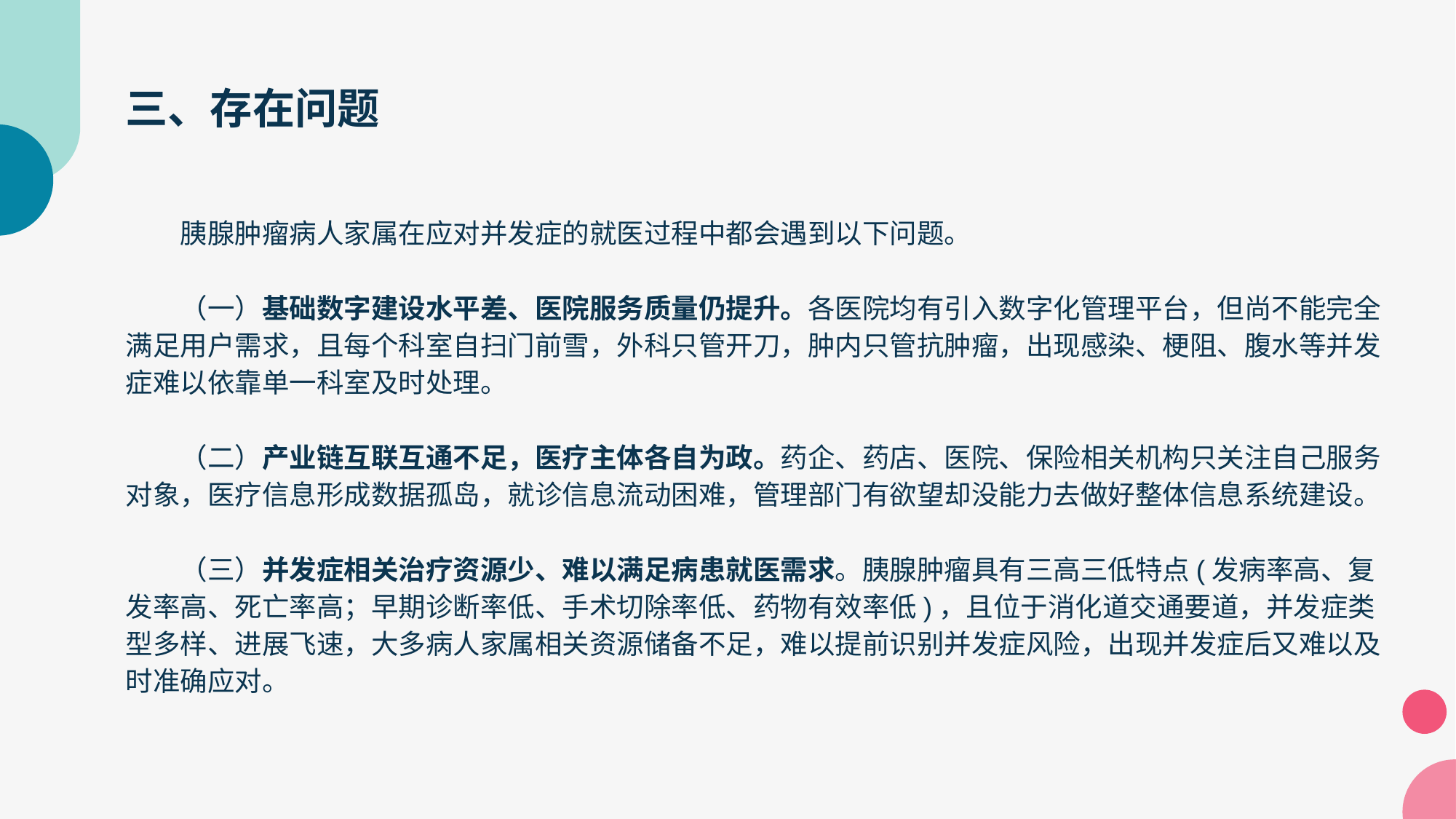

# 三、存在问题

胰腺肿瘤病人家属在应对并发症的就医过程中都会遇到以下问题。

（一）基础数字建设水平差、医院服务质量仍提升。各医院均有引入数字化管理平台，但尚不能完全满足用户需求，且每个科室自扫门前雪，外科只管开刀，肿内只管抗肿瘤，出现感染、梗阻、腹水等并发症难以依靠单一科室及时处理。

（二）产业链互联互通不足，医疗主体各自为政。药企、药店、医院、保险相关机构只关注自己服务对象，医疗信息形成数据孤岛，就诊信息流动困难，管理部门有欲望却没能力去做好整体信息系统建设。

（三）并发症相关治疗资源少、难以满足病患就医需求。胰腺肿瘤具有三高三低特点(发病率高、复发率高、死亡率高；早期诊断率低、手术切除率低、药物有效率低)，且位于消化道交通要道，并发症类型多样、进展飞速，大多病人家属相关资源储备不足，难以提前识别并发症风险，出现并发症后又难以及时准确应对。